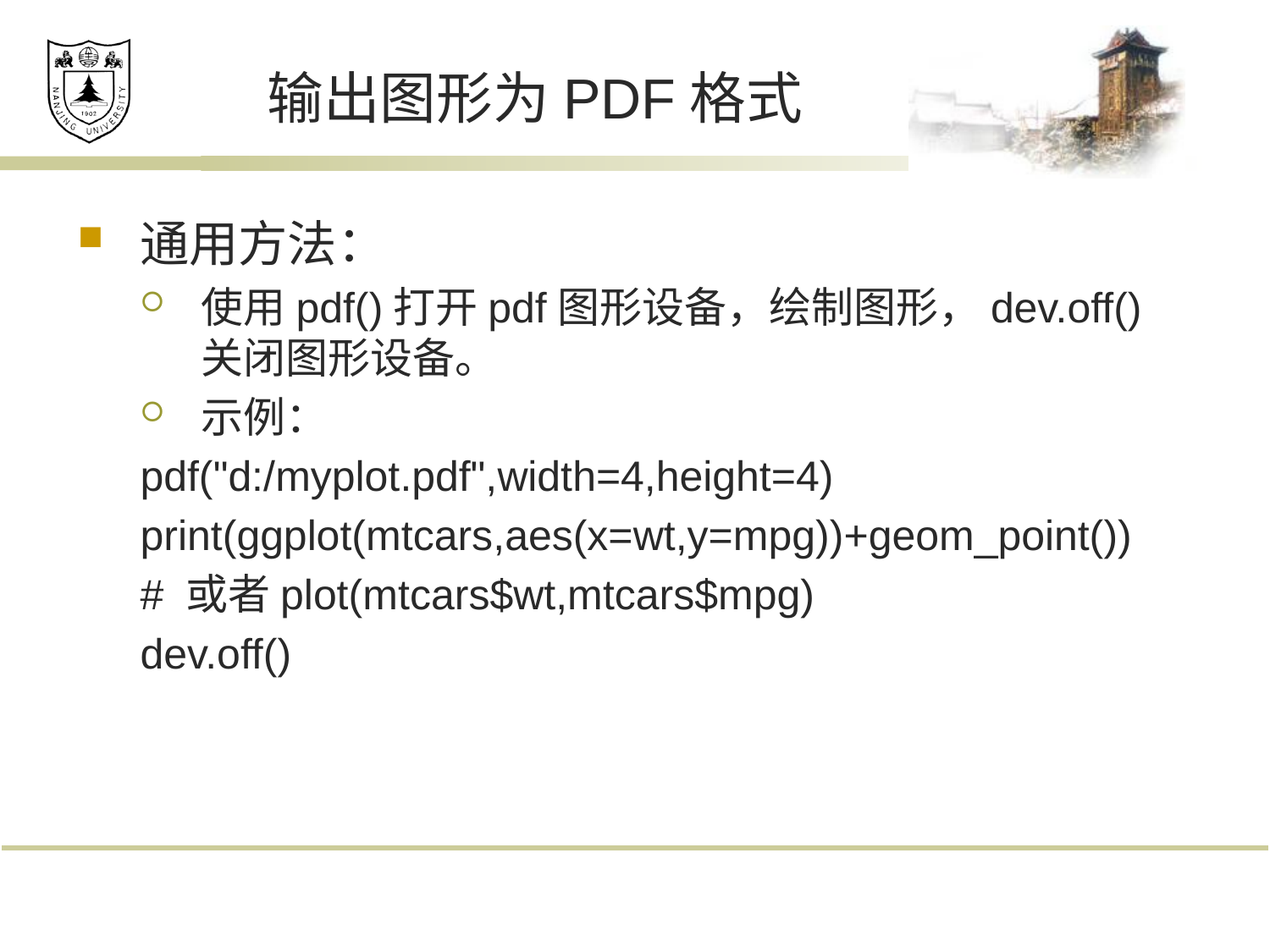

# 输出图形为PDF格式
通用方法：
使用pdf()打开pdf图形设备，绘制图形，dev.off()关闭图形设备。
示例：
pdf("d:/myplot.pdf",width=4,height=4)
print(ggplot(mtcars,aes(x=wt,y=mpg))+geom_point())
# 或者plot(mtcars$wt,mtcars$mpg)
dev.off()